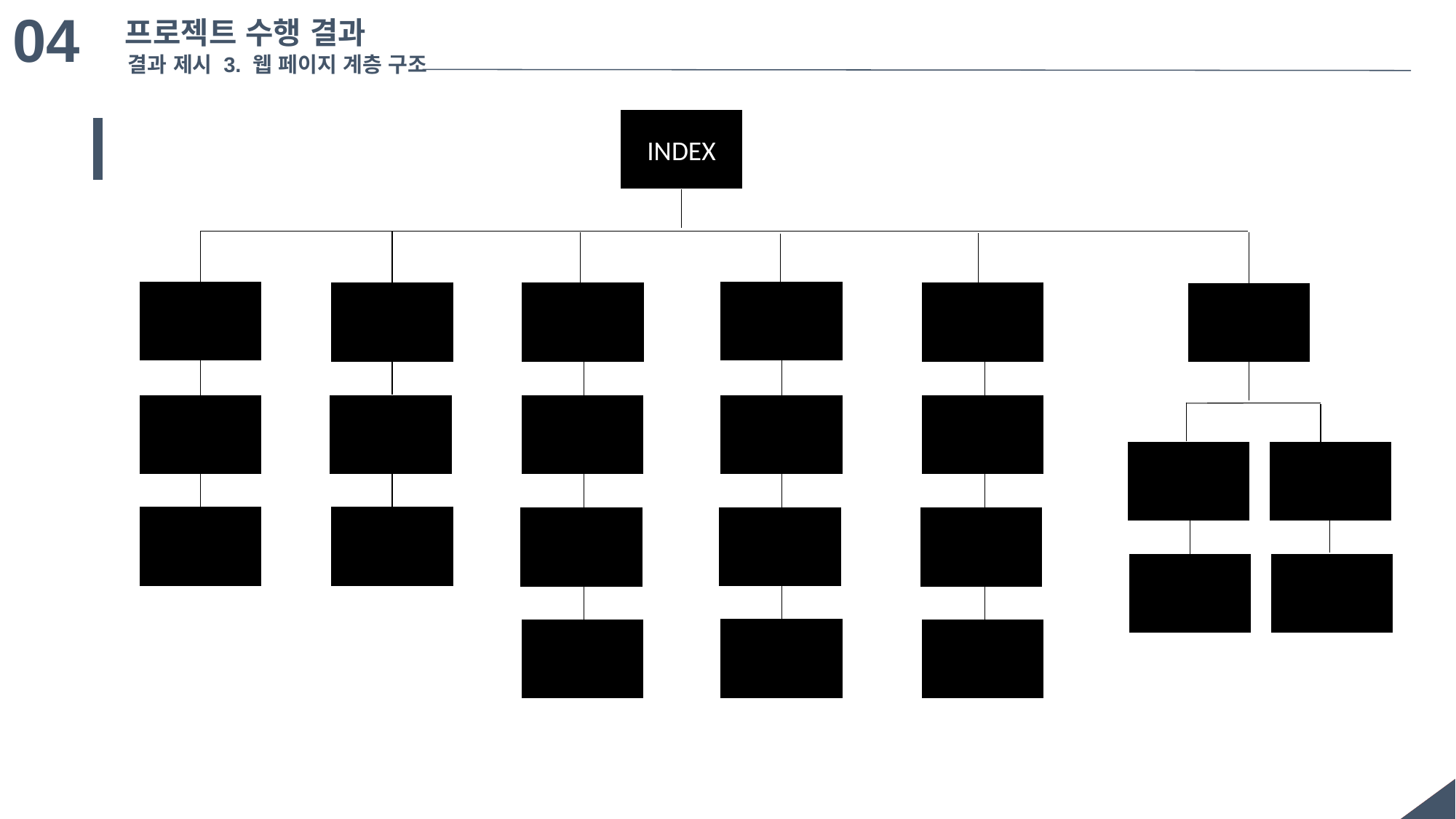

04
프로젝트 수행 결과
결과 제시 3. 웹 페이지 계층 구조
INDEX